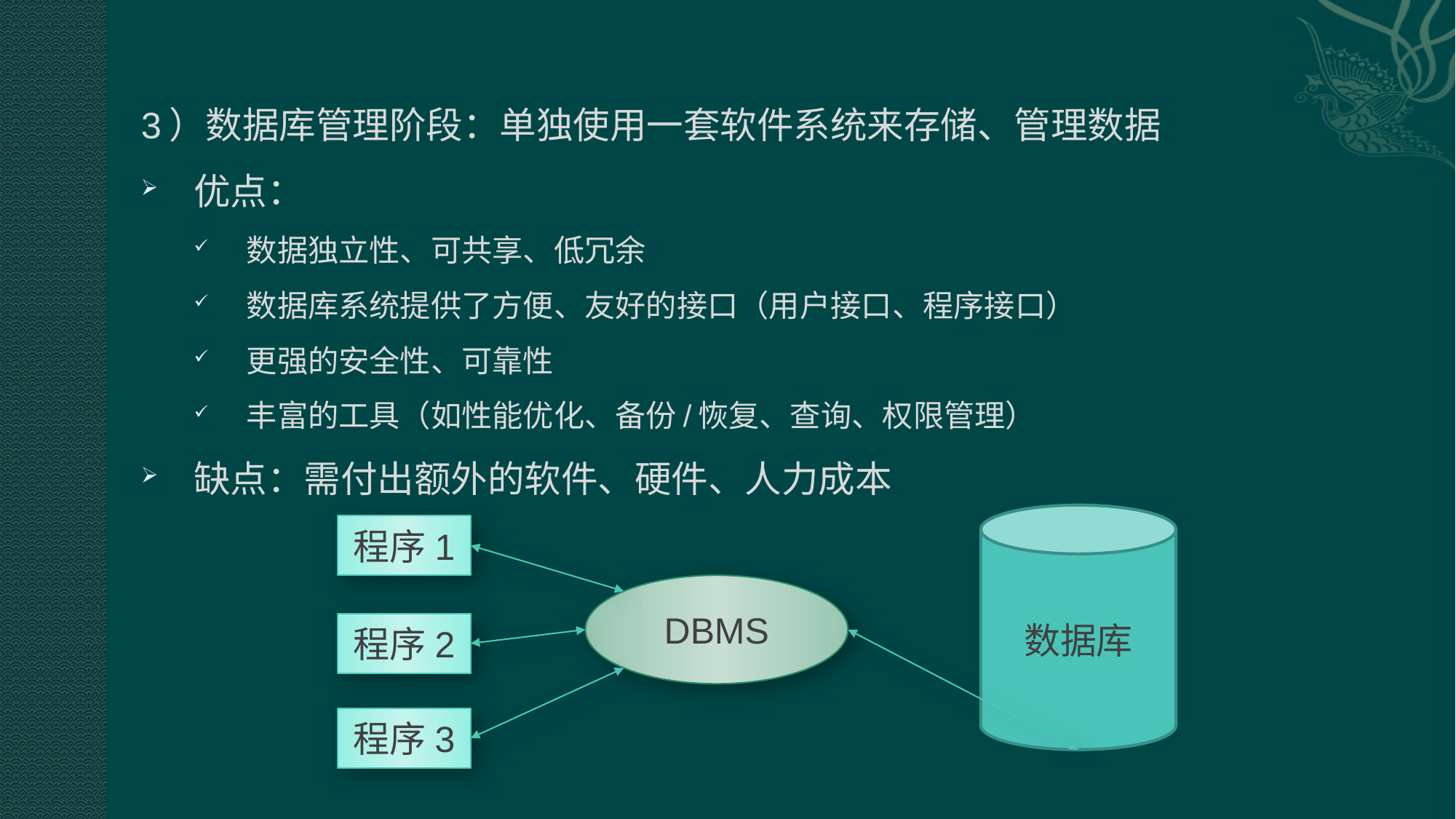

3）数据库管理阶段：单独使用一套软件系统来存储、管理数据
优点：
数据独立性、可共享、低冗余
数据库系统提供了方便、友好的接口（用户接口、程序接口）
更强的安全性、可靠性
丰富的工具（如性能优化、备份/恢复、查询、权限管理）
缺点：需付出额外的软件、硬件、人力成本
数据库
程序1
DBMS
程序2
程序3